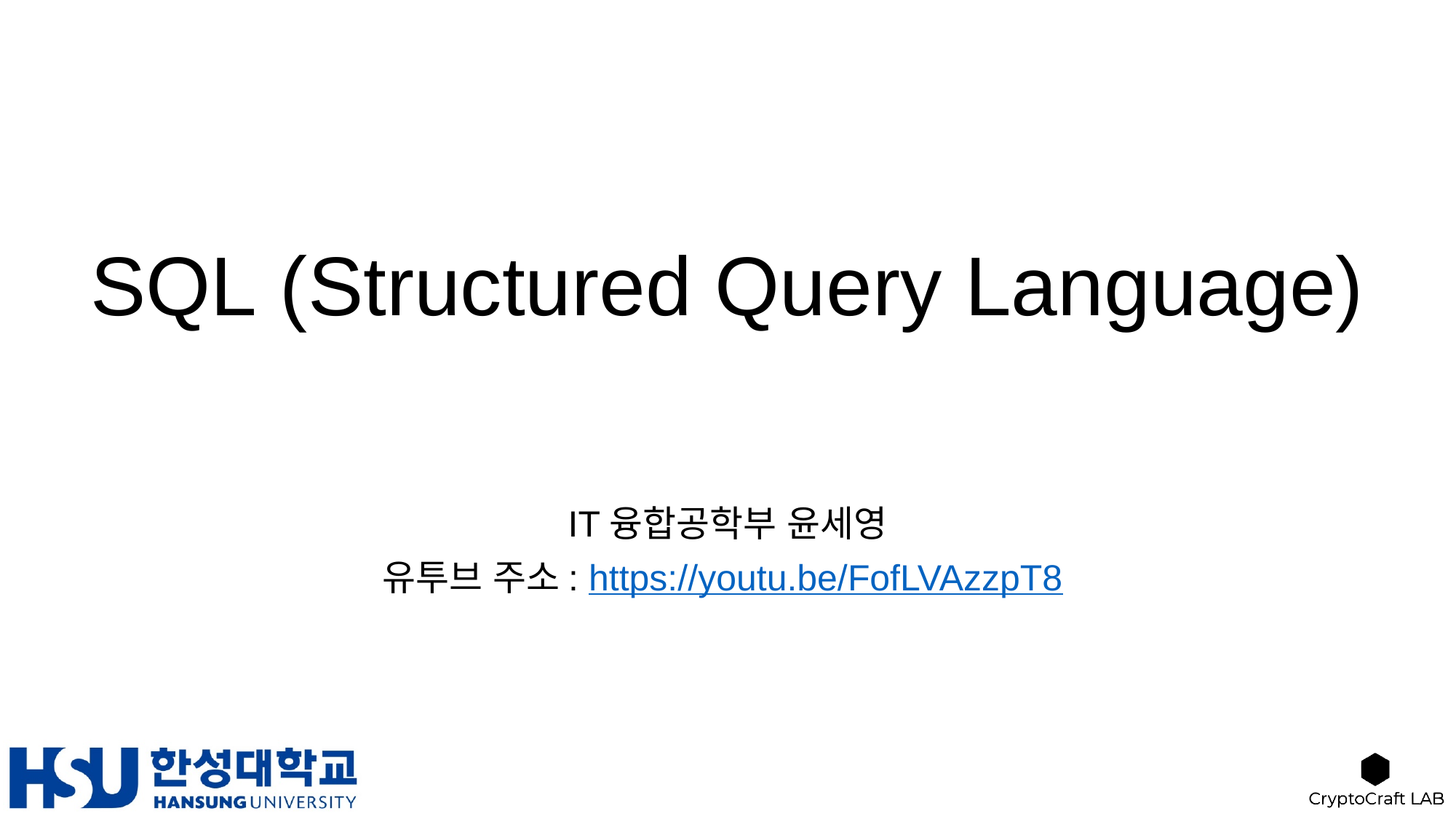

# SQL (Structured Query Language)
IT융합공학부 윤세영
유투브 주소: https://youtu.be/FofLVAzzpT8